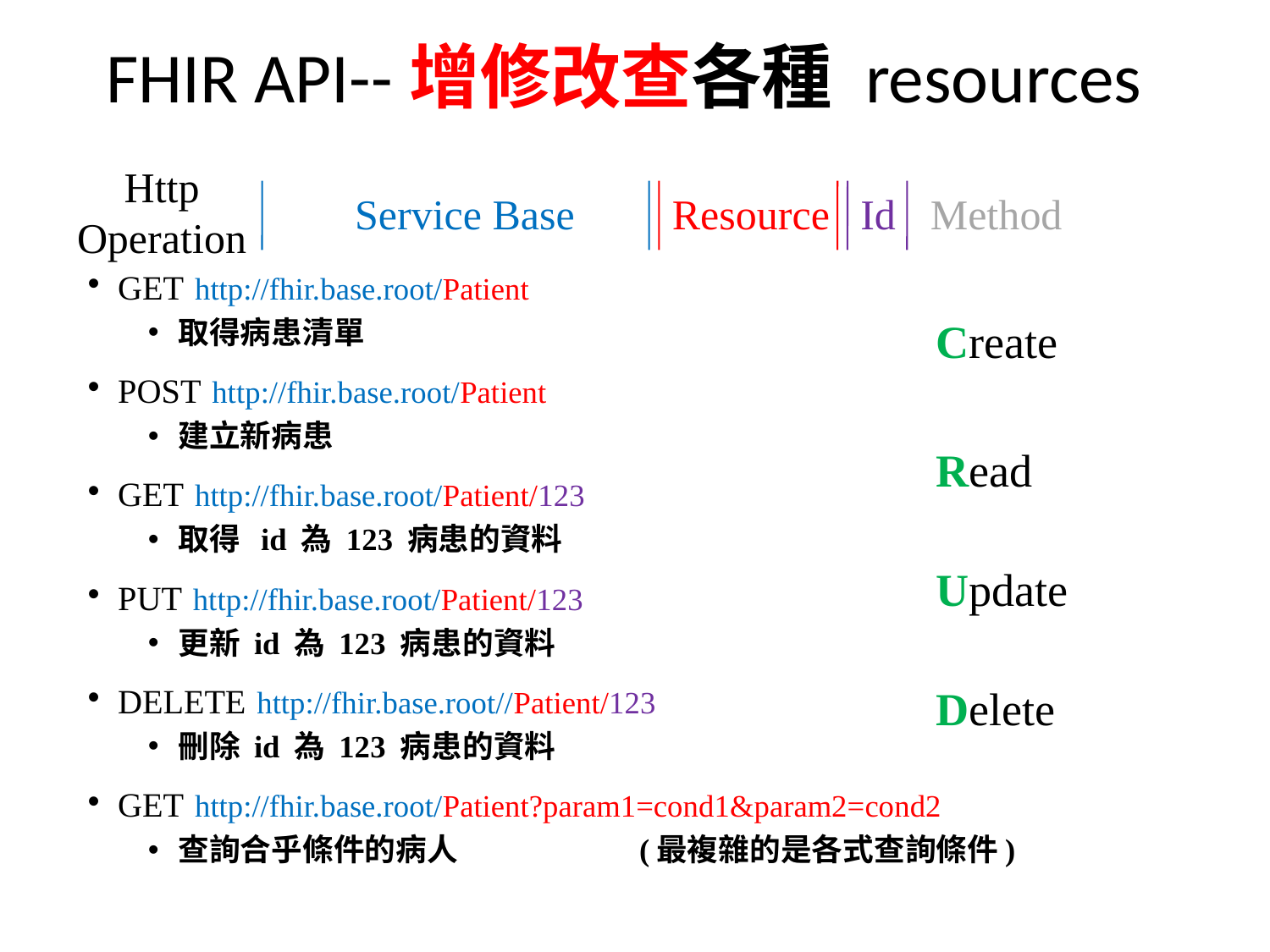

# FHIR API--增修改查各種 resources
Http
Operation
Service Base
Resource
Id
Method
GET http://fhir.base.root/Patient
取得病患清單
POST http://fhir.base.root/Patient
建立新病患
GET http://fhir.base.root/Patient/123
取得  id 為 123 病患的資料
PUT http://fhir.base.root/Patient/123
更新 id 為 123 病患的資料
DELETE http://fhir.base.root//Patient/123
刪除 id 為 123 病患的資料
GET http://fhir.base.root/Patient?param1=cond1&param2=cond2
查詢合乎條件的病人                         (最複雜的是各式查詢條件)

Create
Read
Update
Delete